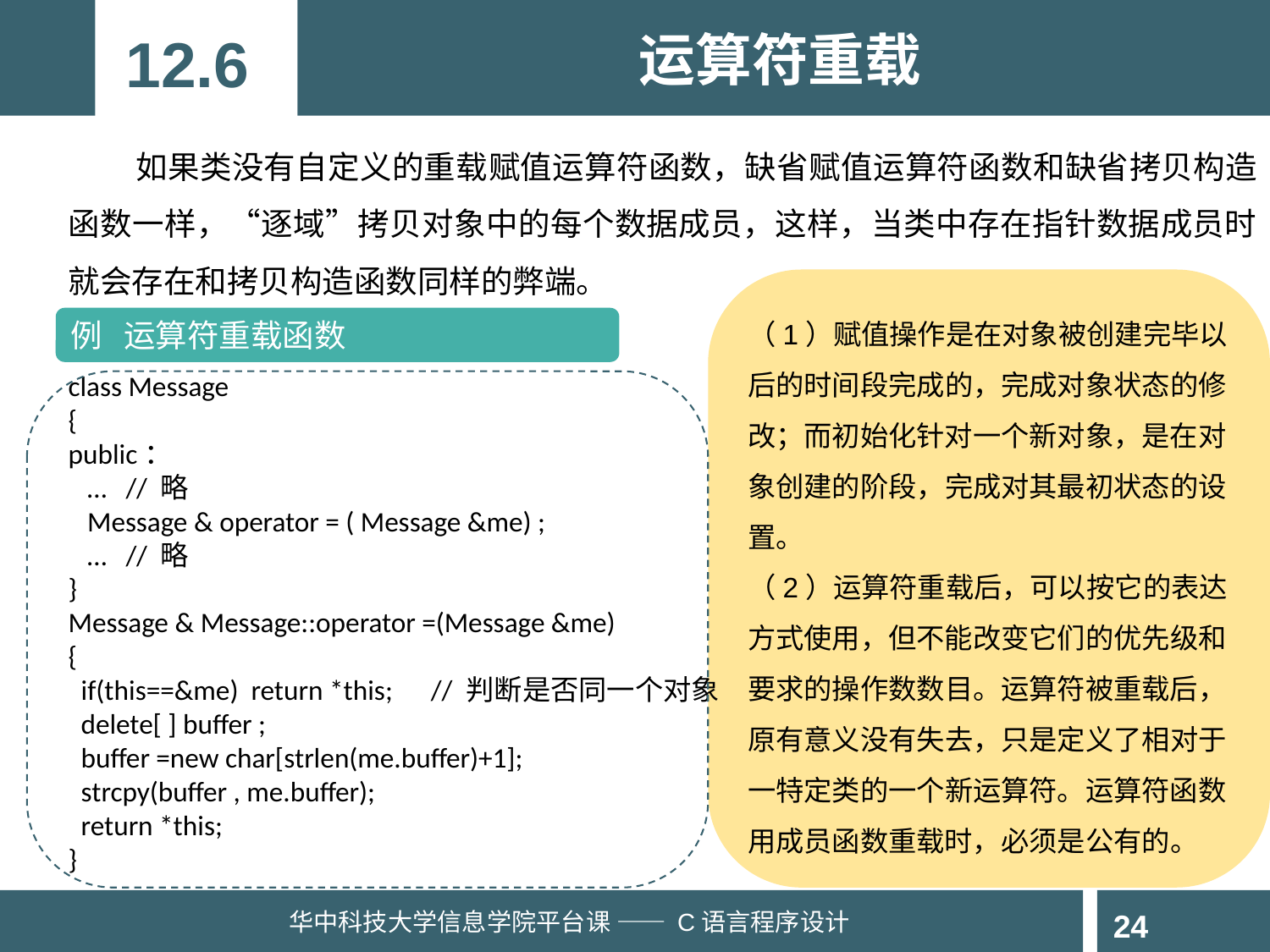

12.6
运算符重载
   如果类没有自定义的重载赋值运算符函数，缺省赋值运算符函数和缺省拷贝构造函数一样，“逐域”拷贝对象中的每个数据成员，这样，当类中存在指针数据成员时就会存在和拷贝构造函数同样的弊端。
（1）赋值操作是在对象被创建完毕以后的时间段完成的，完成对象状态的修改；而初始化针对一个新对象，是在对象创建的阶段，完成对其最初状态的设置。
（2）运算符重载后，可以按它的表达方式使用，但不能改变它们的优先级和要求的操作数数目。运算符被重载后，原有意义没有失去，只是定义了相对于一特定类的一个新运算符。运算符函数用成员函数重载时，必须是公有的。
例   运算符重载函数
class Message
{
public：
   …   // 略
   Message & operator = ( Message &me) ;
   …   // 略
}
Message & Message::operator =(Message &me)
{
  if(this==&me)  return *this;      // 判断是否同一个对象
  delete[ ] buffer ;
  buffer =new char[strlen(me.buffer)+1];
  strcpy(buffer , me.buffer);
  return *this;
}